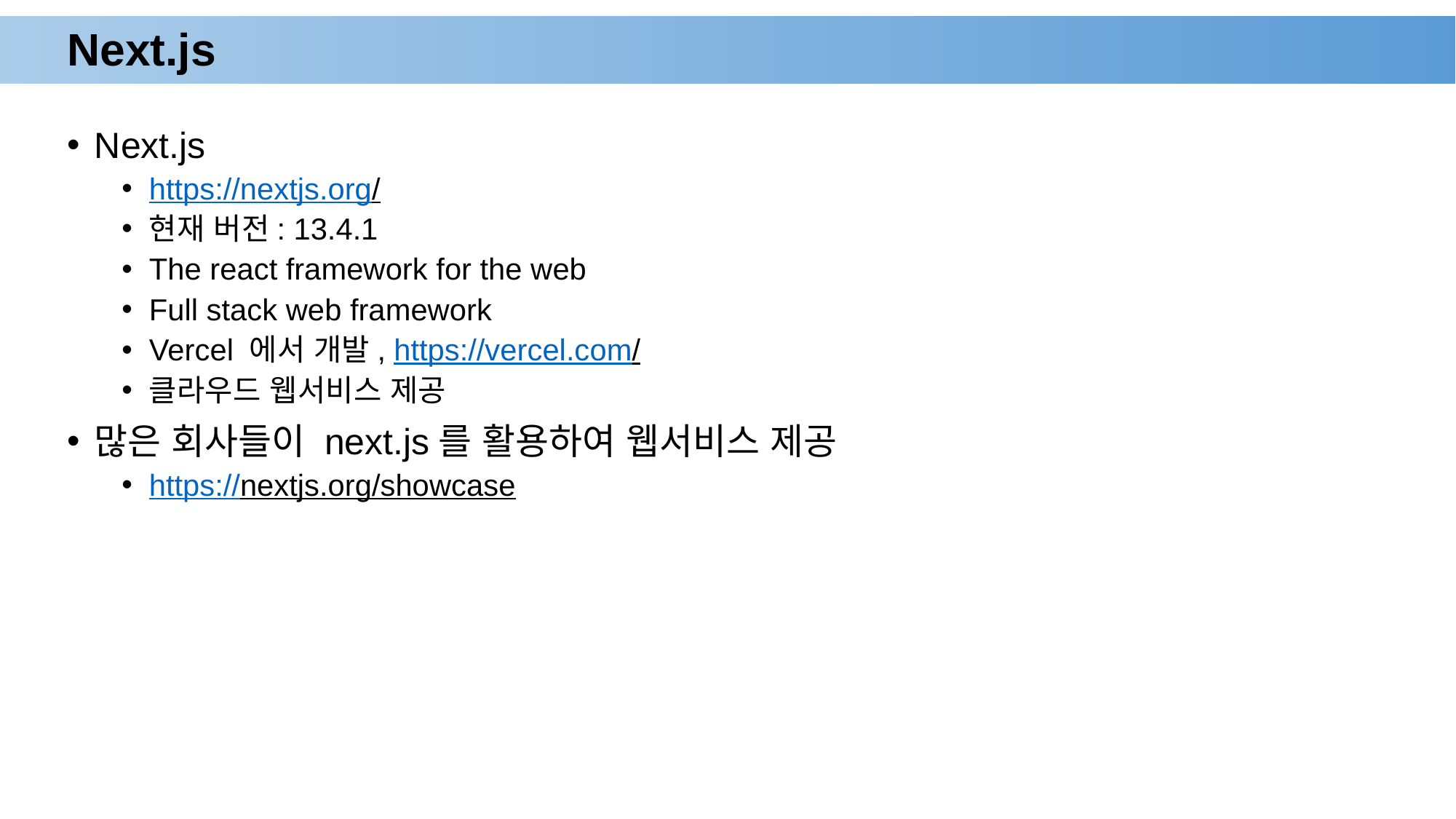

# Next.js
Next.js
https://nextjs.org/
현재 버전: 13.4.1
The react framework for the web
Full stack web framework
Vercel 에서 개발, https://vercel.com/
클라우드 웹서비스 제공
많은 회사들이 next.js를 활용하여 웹서비스 제공
https://nextjs.org/showcase